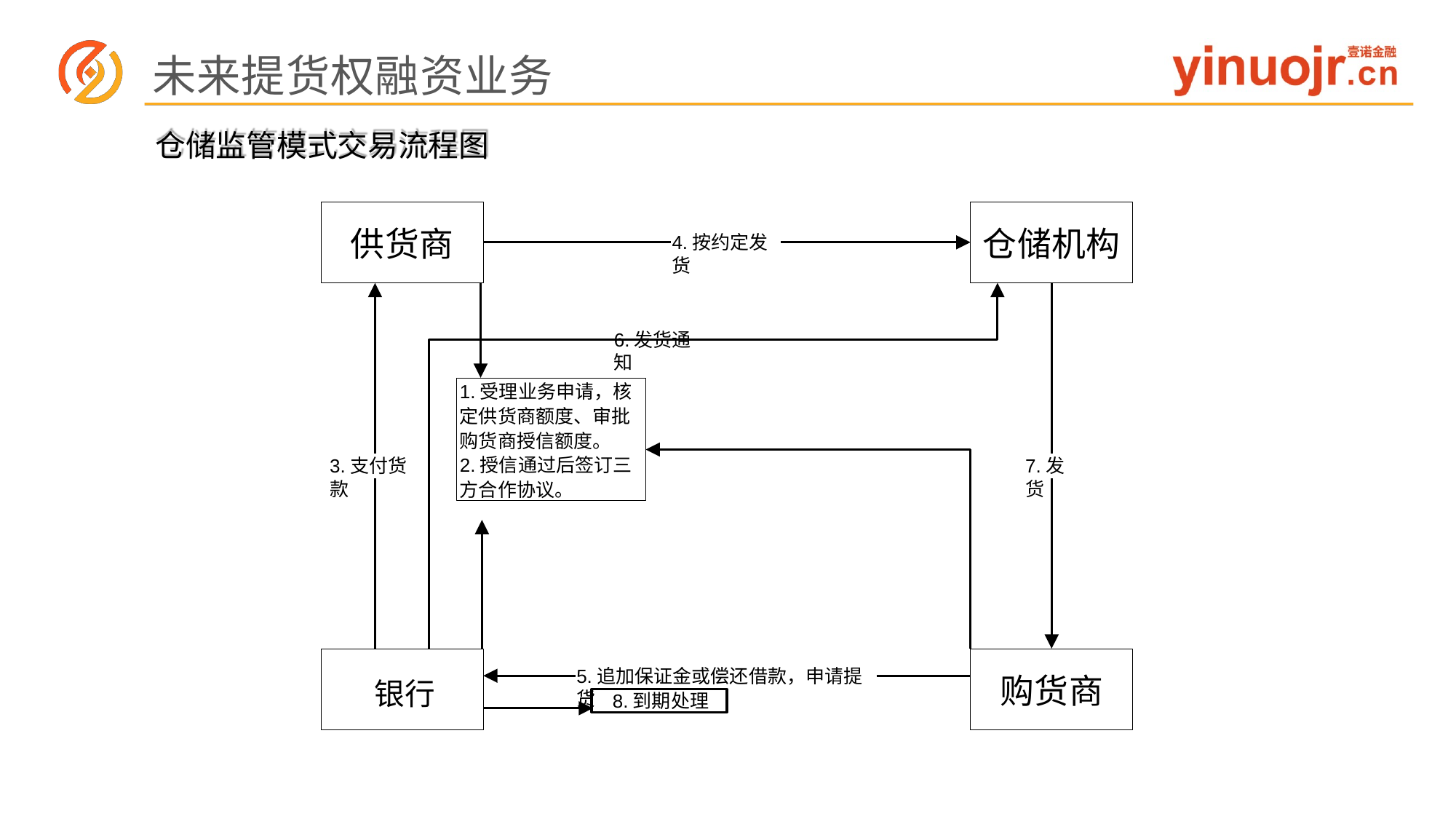

# 未来提货权融资业务

仓储监管模式交易流程图

供货商
仓储机构
4.按约定发货

6.发货通知

1.受理业务申请，核 定供货商额度、审批 购货商授信额度。 2.授信通过后签订三 方合作协议。

3.支付货款
7.发货

华夏银行

5.追加保证金或偿还借款，申请提货

购货商
银行

8.到期处理